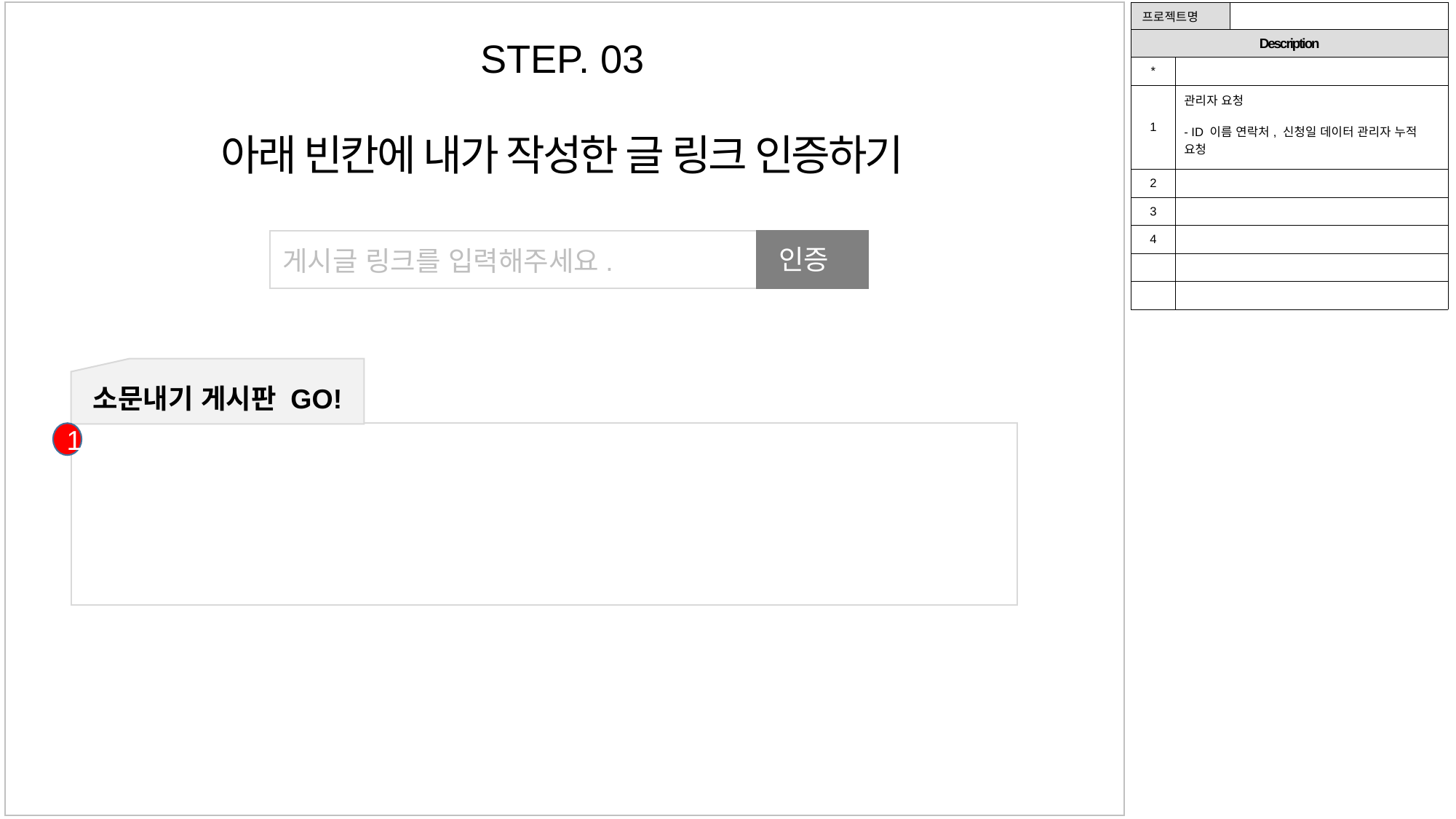

| 프로젝트명 |  |  |
| --- | --- | --- |
| Description |  |  |
| \* |  |  |
| 1 | 관리자 요청 - ID 이름 연락처, 신청일 데이터 관리자 누적 요청 |  |
| 2 |  |  |
| 3 |  |  |
| 4 |  |  |
|  |  |  |
|  |  |  |
STEP. 03

아래 빈칸에 내가 작성한 글 링크 인증하기

인증
게시글 링크를 입력해주세요.
소문내기 게시판 GO!
1